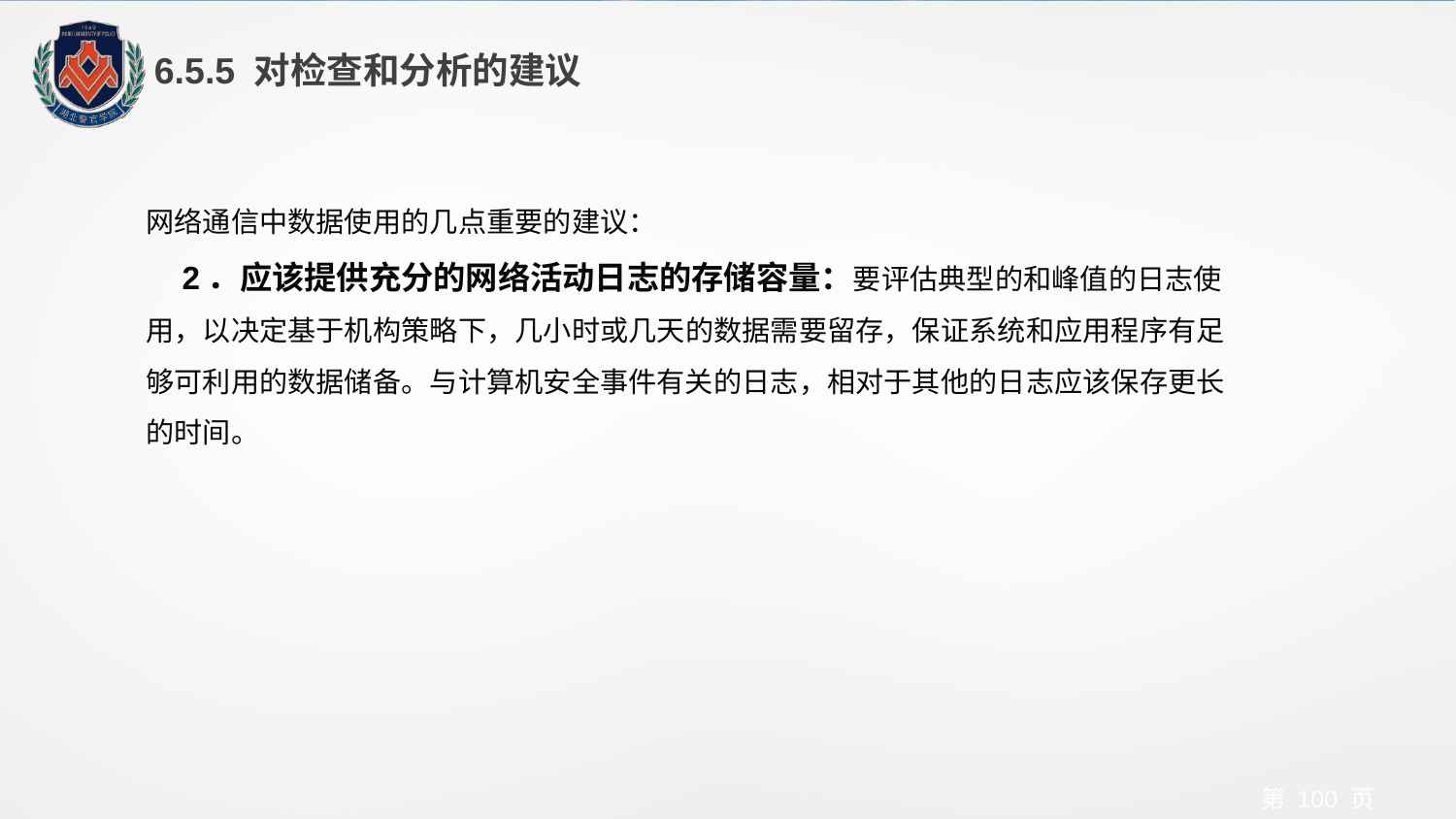

6.5.5 对检查和分析的建议
网络通信中数据使用的几点重要的建议：
    2．应该提供充分的网络活动日志的存储容量：要评估典型的和峰值的日志使用，以决定基于机构策略下，几小时或几天的数据需要留存，保证系统和应用程序有足够可利用的数据储备。与计算机安全事件有关的日志，相对于其他的日志应该保存更长的时间。